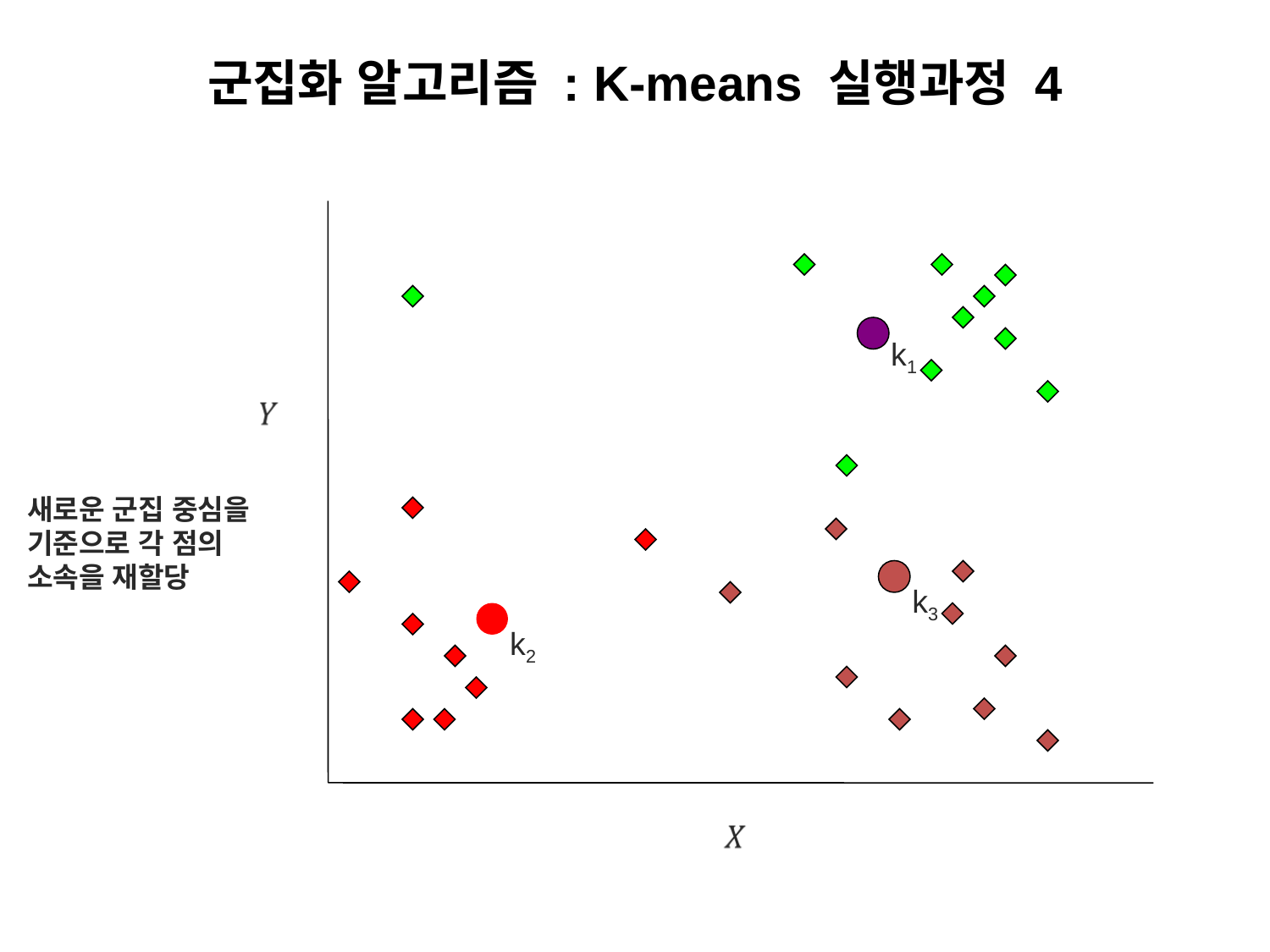

# 군집화 알고리즘 : K-means 실행과정 4

k1

새로운 군집 중심을 기준으로 각 점의 소속을 재할당

k3

k2